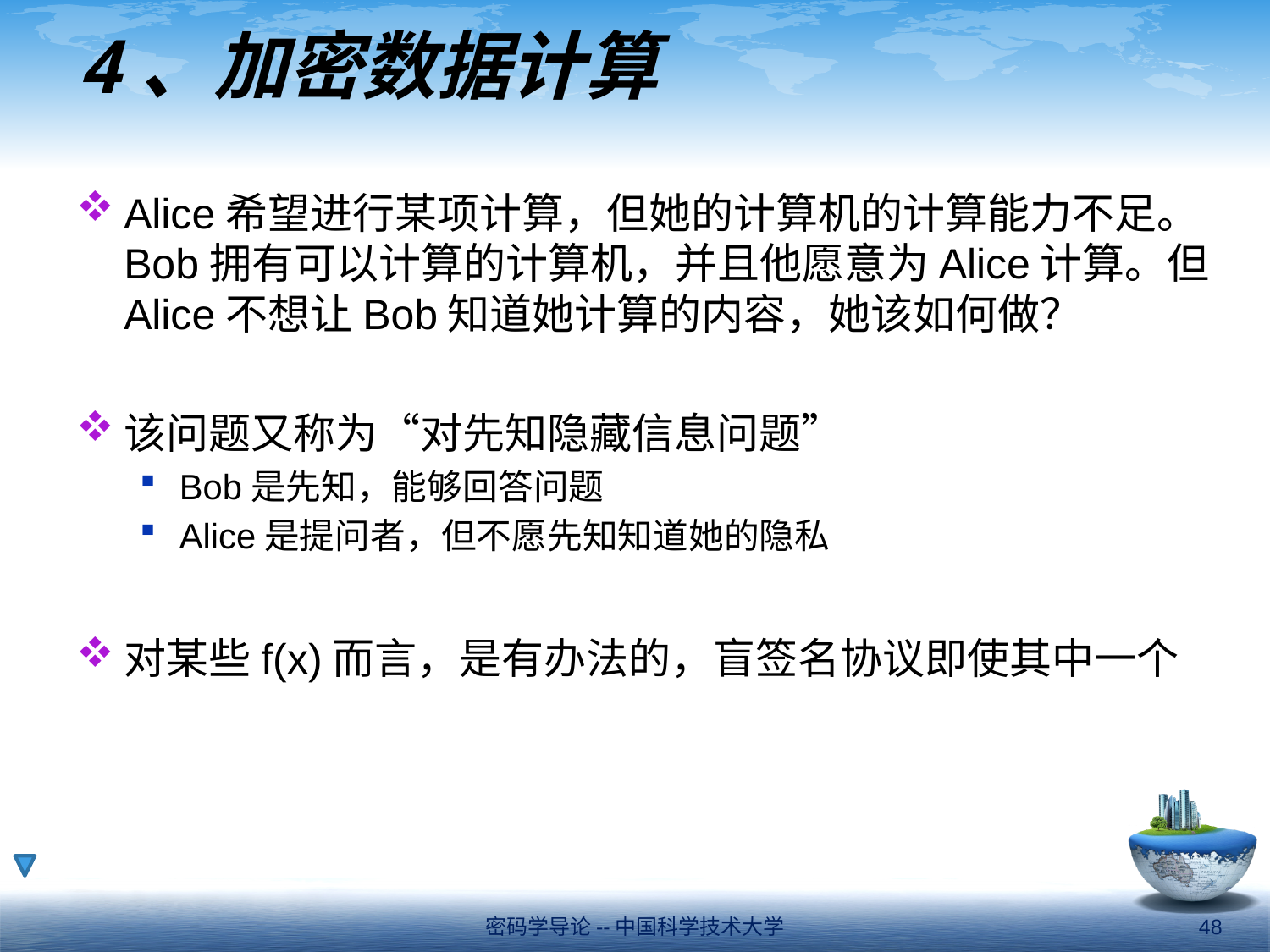

# 4、加密数据计算
Alice希望进行某项计算，但她的计算机的计算能力不足。Bob拥有可以计算的计算机，并且他愿意为Alice计算。但Alice不想让Bob知道她计算的内容，她该如何做？

该问题又称为“对先知隐藏信息问题”
Bob是先知，能够回答问题
Alice是提问者，但不愿先知知道她的隐私

对某些f(x)而言，是有办法的，盲签名协议即使其中一个

密码学导论--中国科学技术大学
48